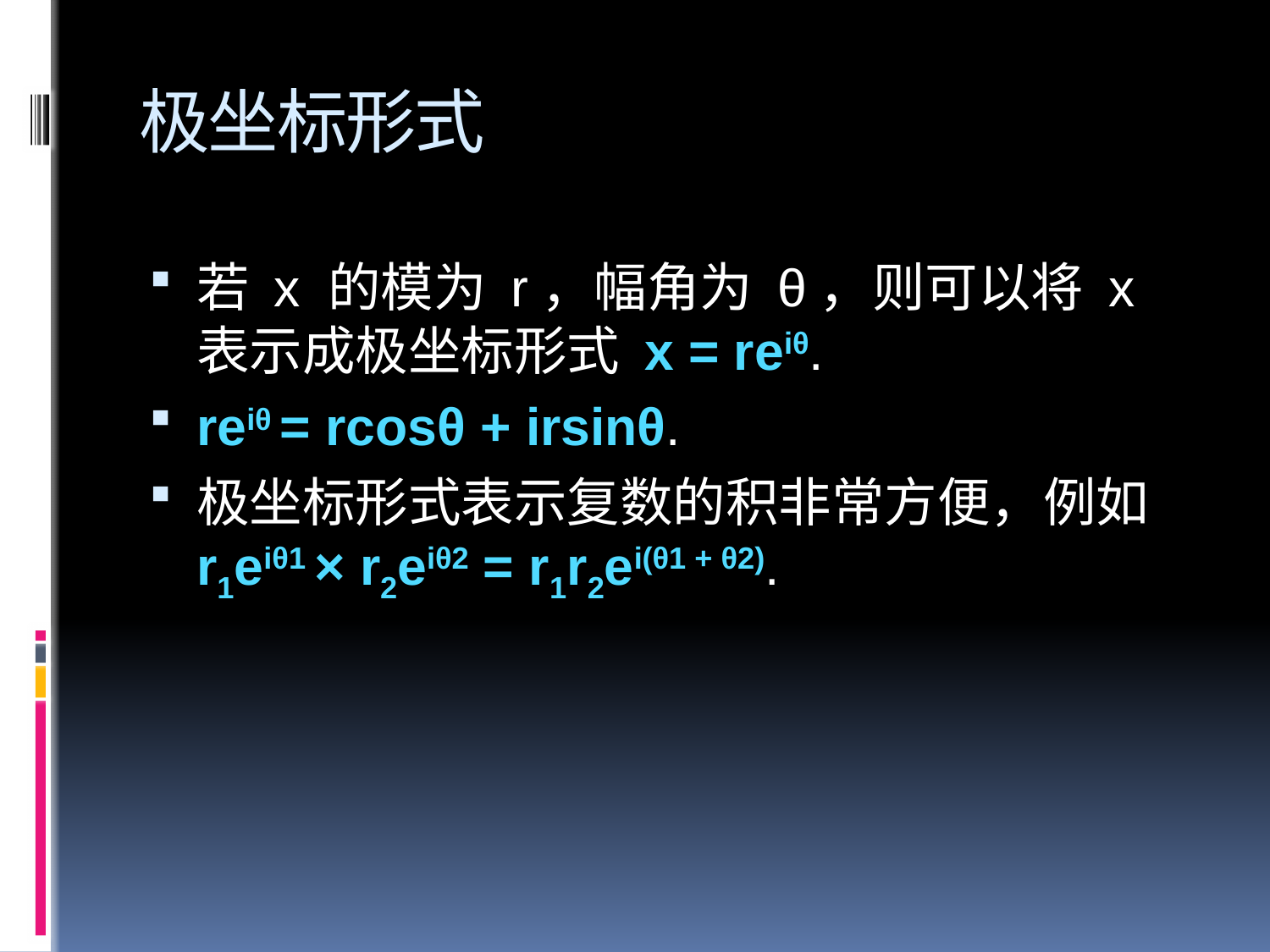

# 极坐标形式
若 x 的模为 r，幅角为 θ，则可以将 x 表示成极坐标形式 x = reiθ.
reiθ = rcosθ + irsinθ.
极坐标形式表示复数的积非常方便，例如 r1eiθ1 × r2eiθ2 = r1r2ei(θ1 + θ2).